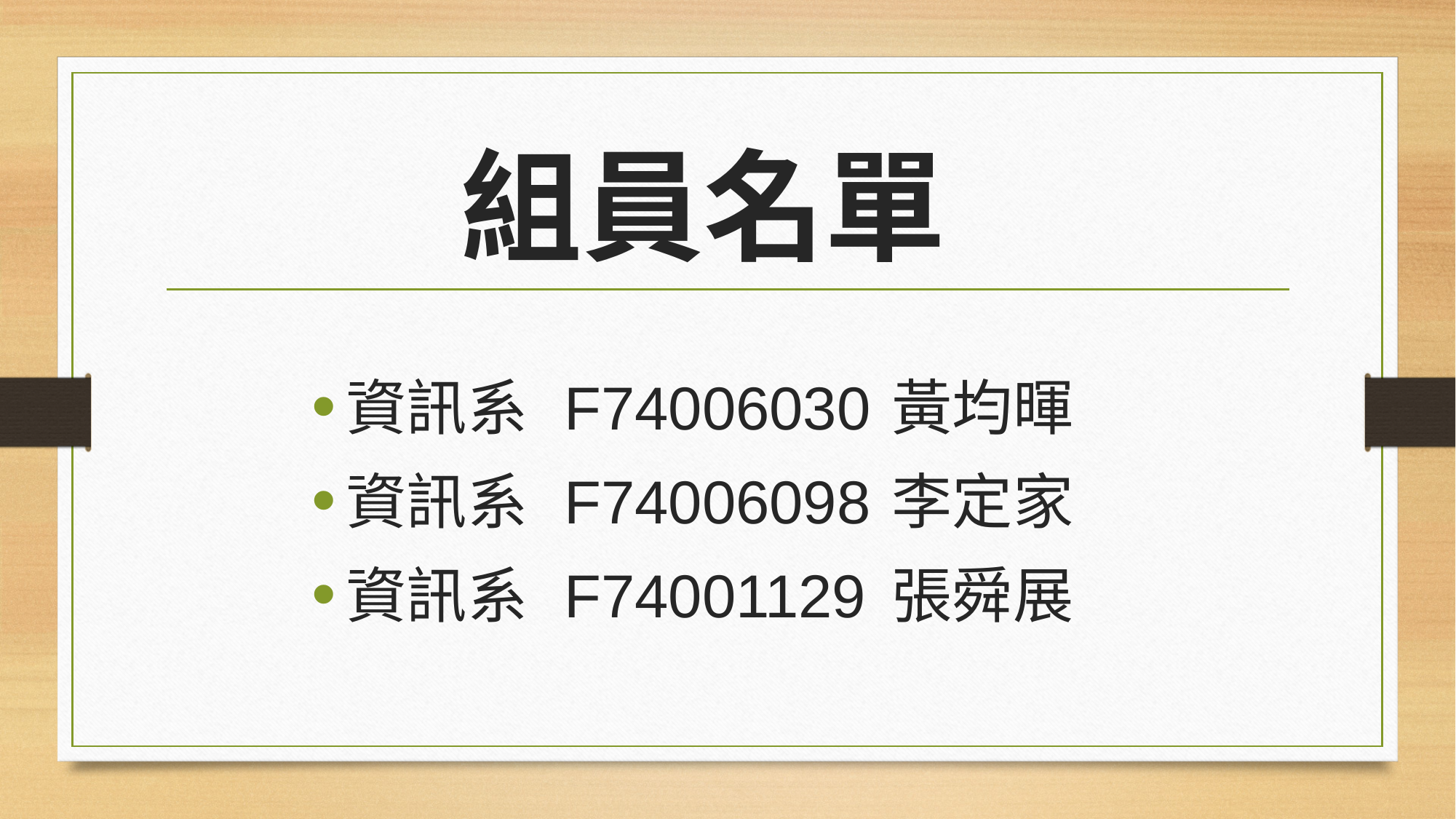

# 組員名單
資訊系	F74006030	黃均暉
資訊系	F74006098	李定家
資訊系	F74001129	張舜展